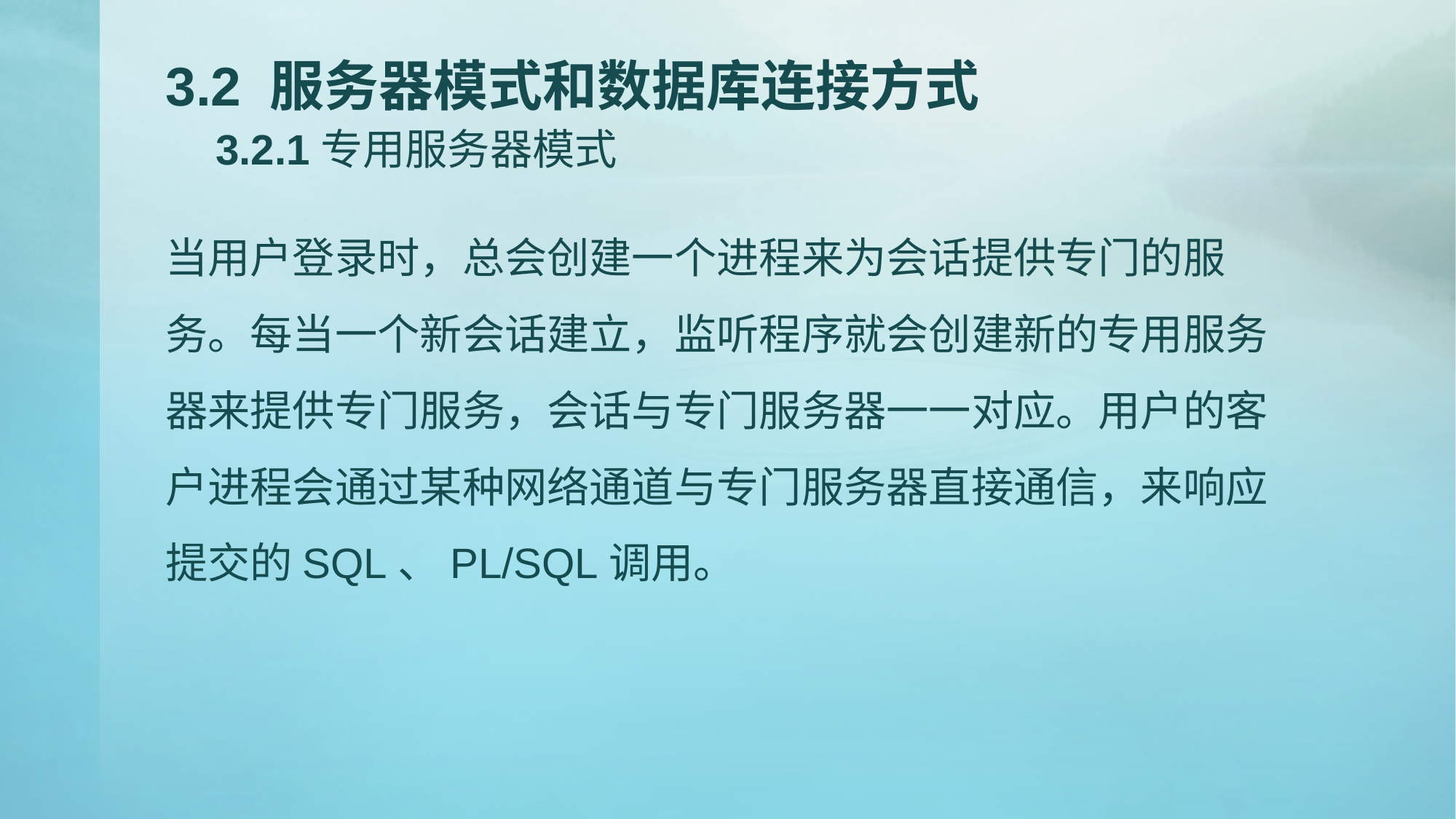

# 3.2 服务器模式和数据库连接方式 3.2.1专用服务器模式
当用户登录时，总会创建一个进程来为会话提供专门的服务。每当一个新会话建立，监听程序就会创建新的专用服务器来提供专门服务，会话与专门服务器一一对应。用户的客户进程会通过某种网络通道与专门服务器直接通信，来响应提交的SQL、PL/SQL调用。